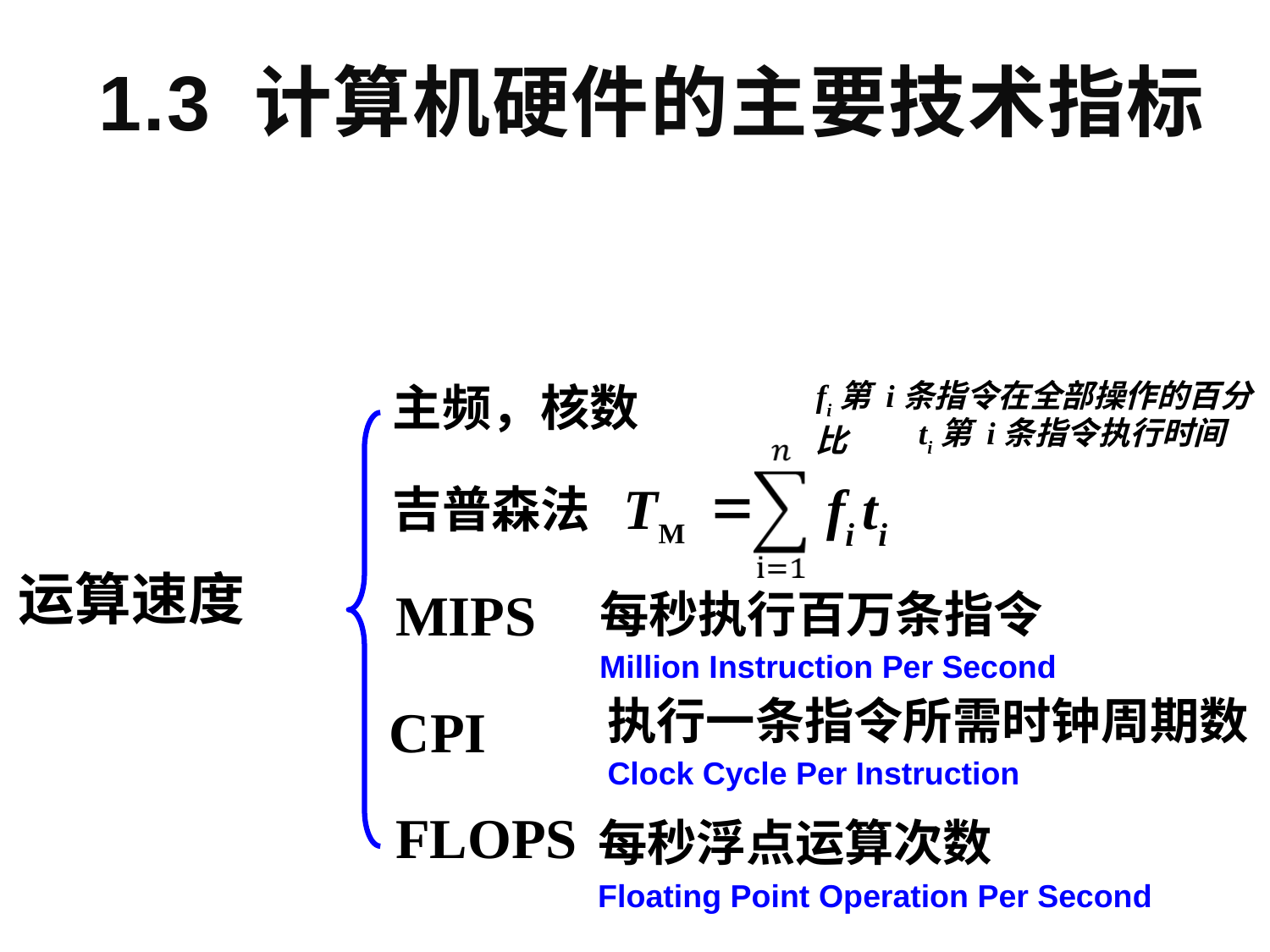

1.3 计算机硬件的主要技术指标
fi第 i条指令在全部操作的百分比
主频，核数
ti第 i条指令执行时间

=
TM
fi ti
吉普森法

运算速度
MIPS
每秒执行百万条指令
Million Instruction Per Second
执行一条指令所需时钟周期数
Clock Cycle Per Instruction
CPI
FLOPS
每秒浮点运算次数
Floating Point Operation Per Second